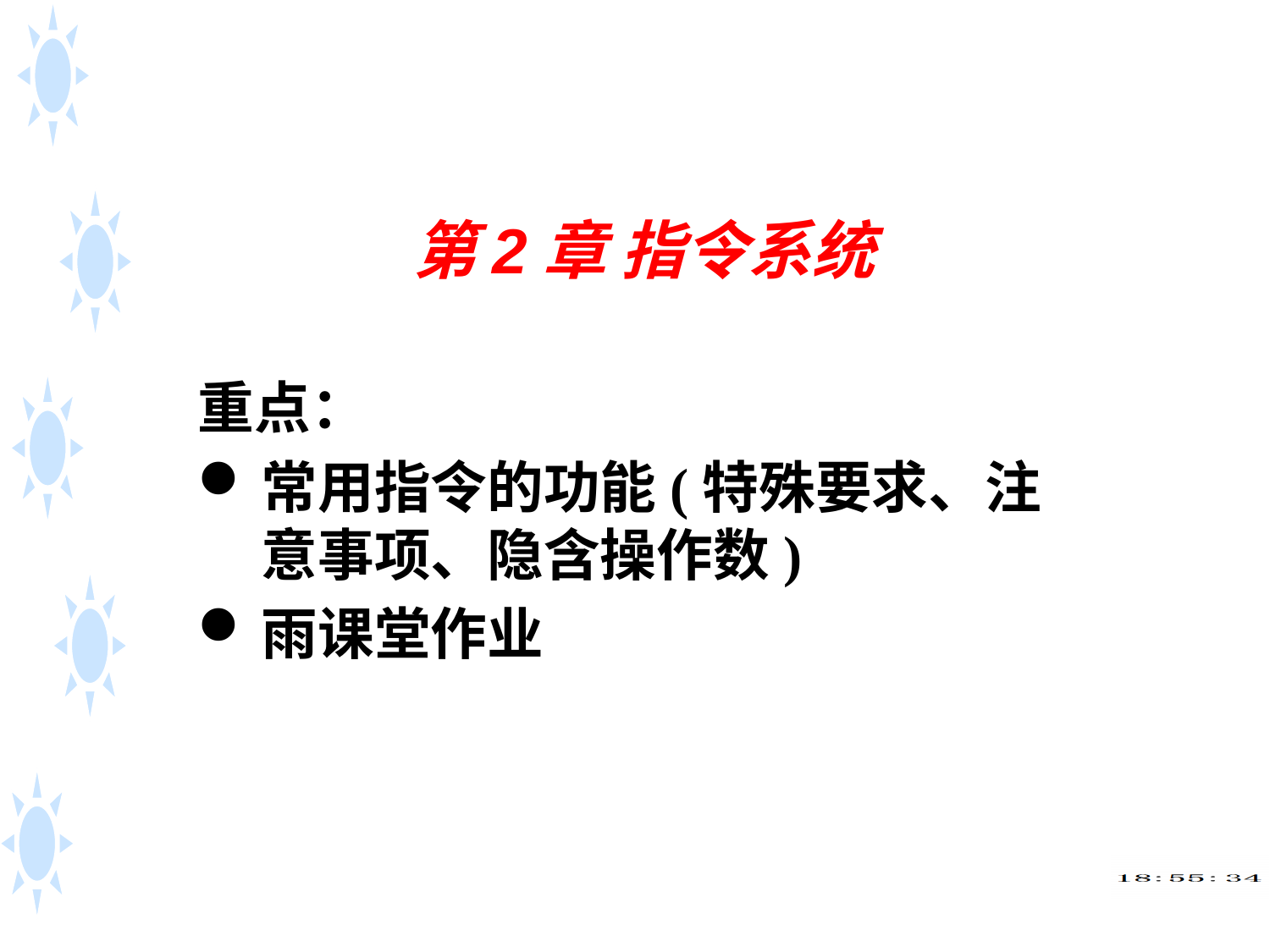

# 第2章 指令系统
重点：
常用指令的功能(特殊要求、注意事项、隐含操作数)
雨课堂作业